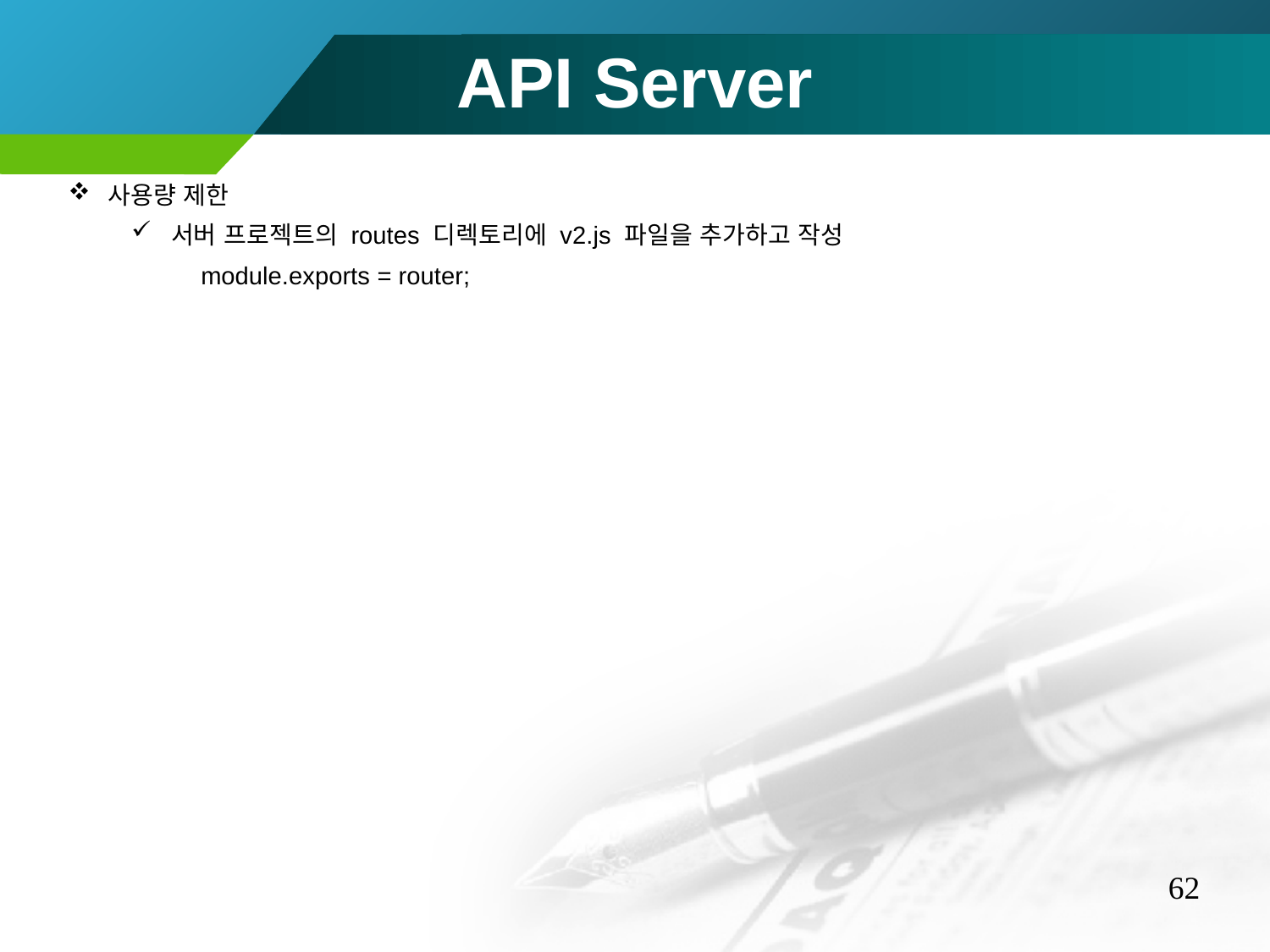

API Server
사용량 제한
서버 프로젝트의 routes 디렉토리에 v2.js 파일을 추가하고 작성
  module.exports = router;

62